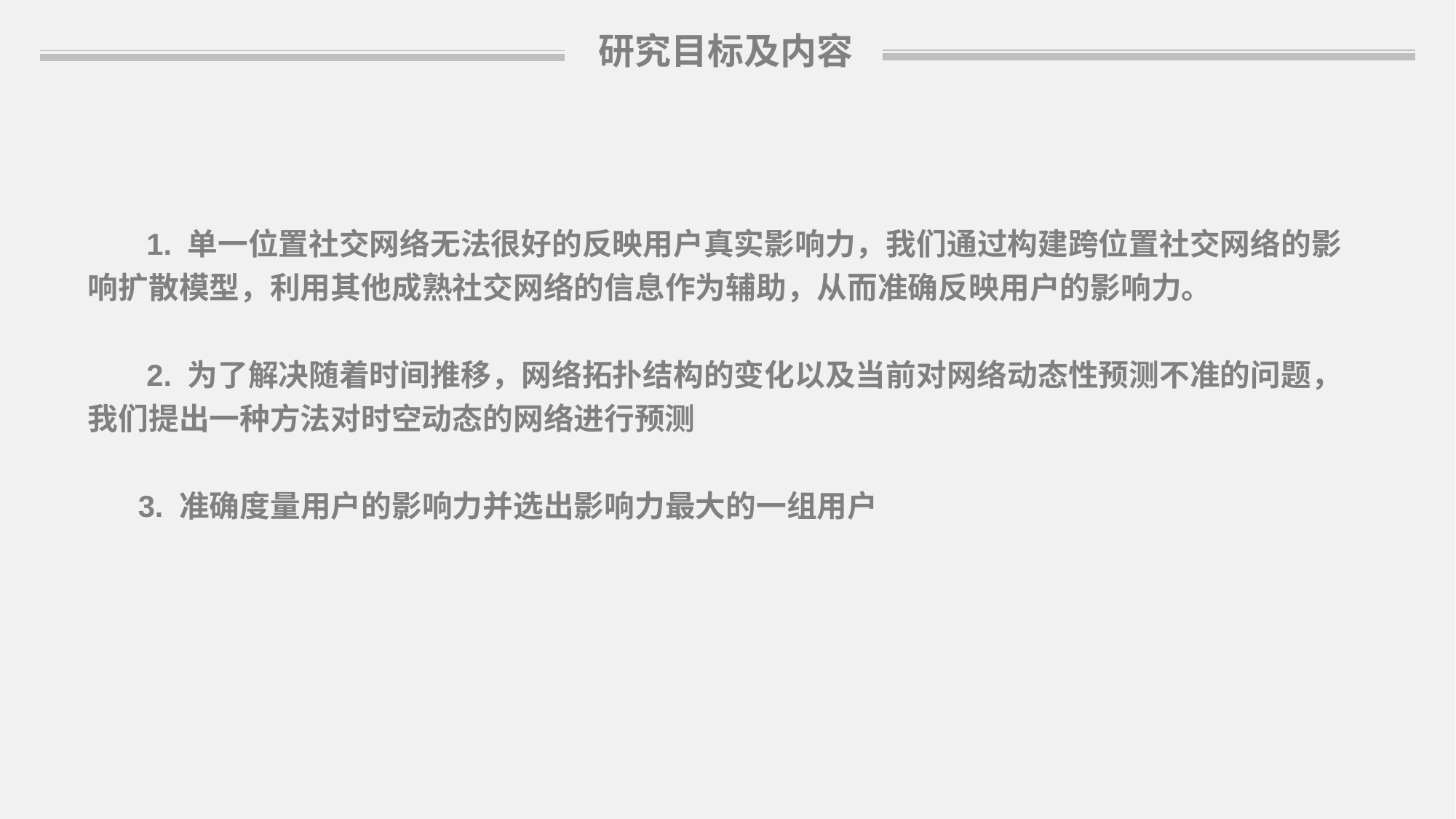

研究目标及内容
       1. 单一位置社交网络无法很好的反映用户真实影响力，我们通过构建跨位置社交网络的影响扩散模型，利用其他成熟社交网络的信息作为辅助，从而准确反映用户的影响力。

       2. 为了解决随着时间推移，网络拓扑结构的变化以及当前对网络动态性预测不准的问题，我们提出一种方法对时空动态的网络进行预测

      3. 准确度量用户的影响力并选出影响力最大的一组用户